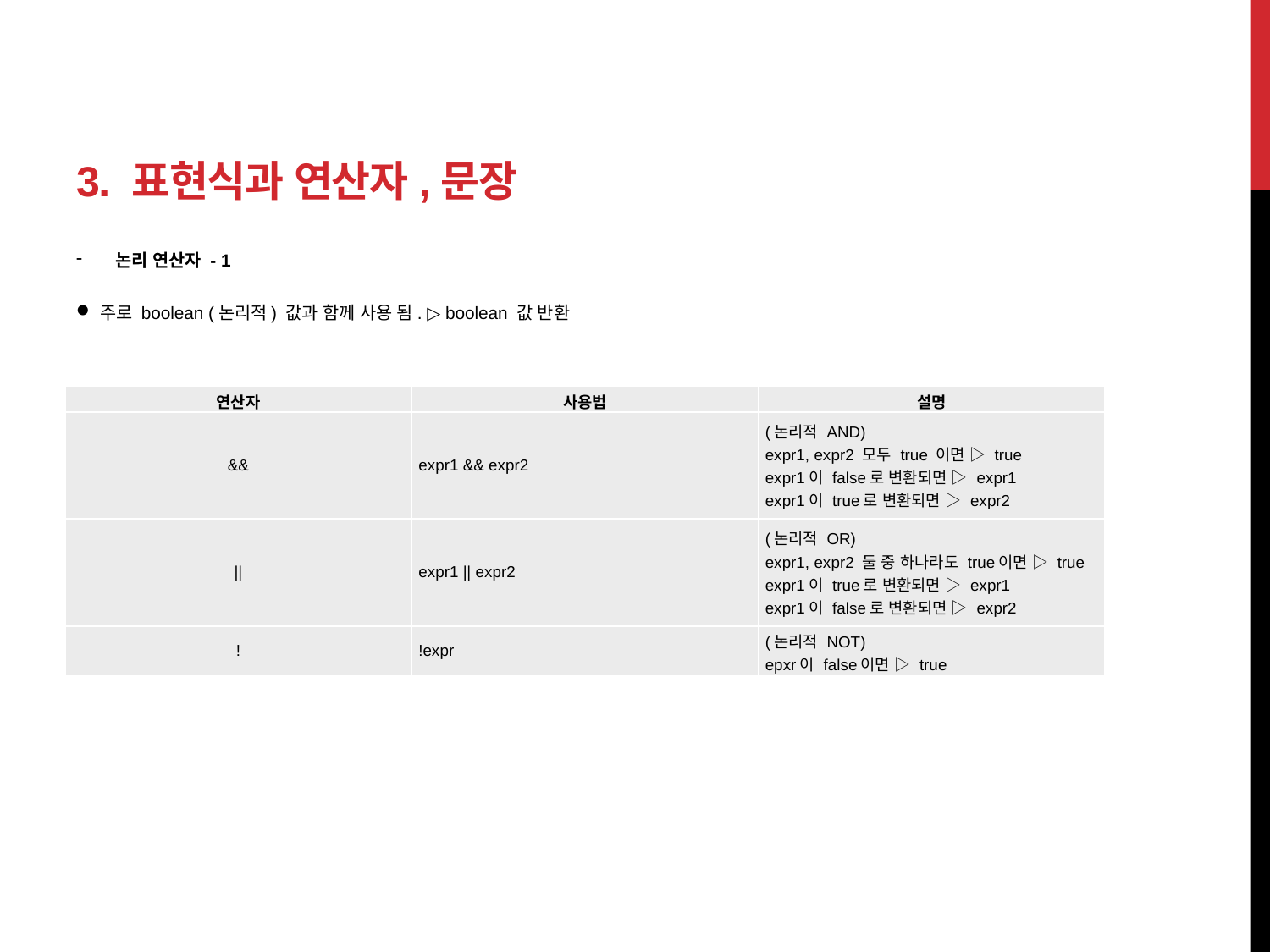

# 3. 표현식과 연산자,문장

논리 연산자 - 1

주로 boolean (논리적) 값과 함께 사용 됨. ▷ boolean 값 반환
| 연산자 | 사용법 | 설명 |
| --- | --- | --- |
| && | expr1 && expr2 | (논리적 AND) expr1, expr2 모두 true 이면 ▷ true expr1이 false로 변환되면 ▷ expr1 expr1이 true로 변환되면 ▷ expr2 |
| || | expr1 || expr2 | (논리적 OR) expr1, expr2 둘 중 하나라도 true이면 ▷ true expr1이 true로 변환되면 ▷ expr1 expr1이 false로 변환되면 ▷ expr2 |
| ! | !expr | (논리적 NOT) epxr이 false이면 ▷ true |